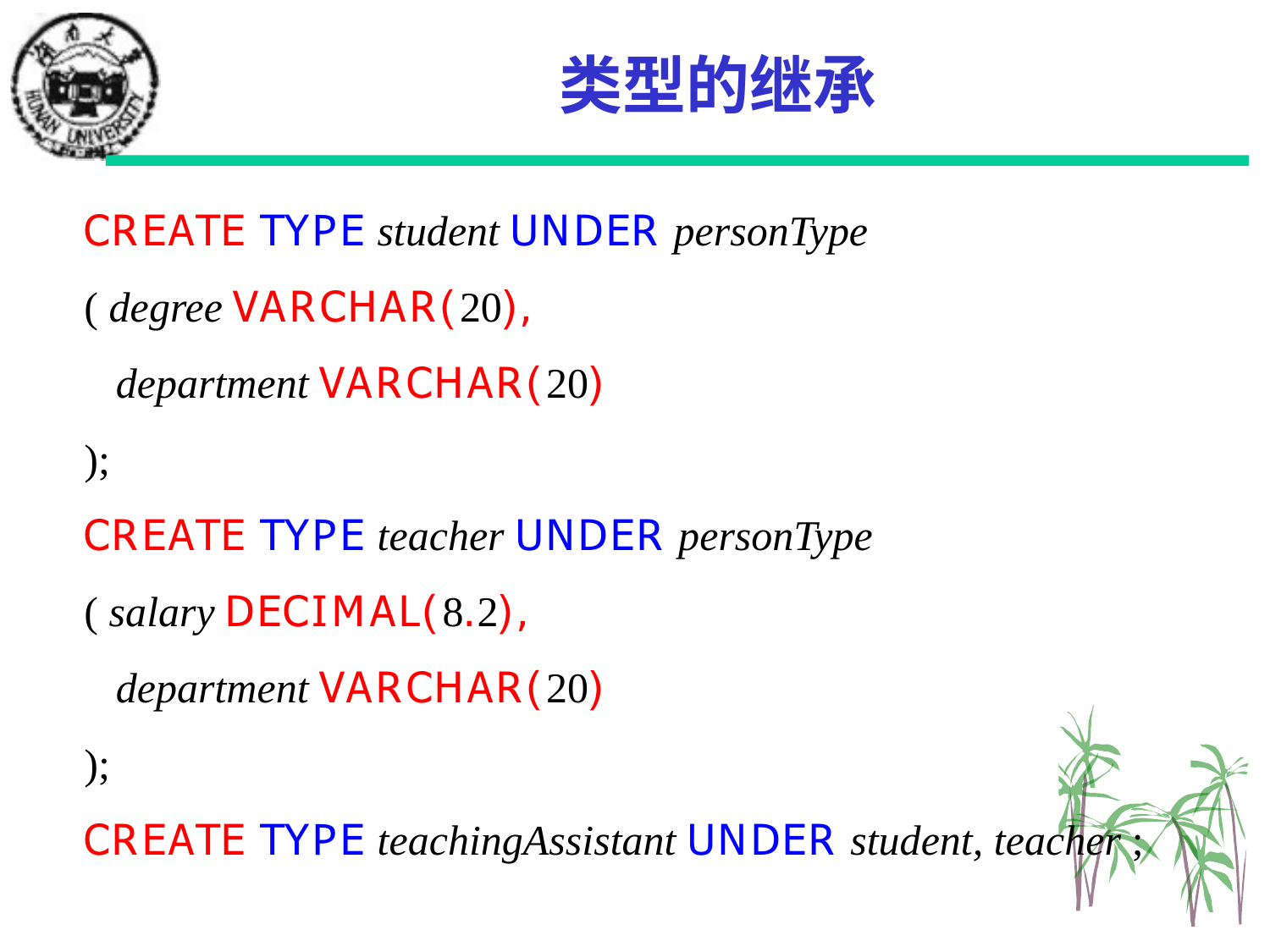

# 类型的继承
CREATE TYPE student UNDER personType
( degree VARCHAR(20),
   department VARCHAR(20)
);
CREATE TYPE teacher UNDER personType
( salary DECIMAL(8.2),
   department VARCHAR(20)
);
CREATE TYPE teachingAssistant UNDER student, teacher ;